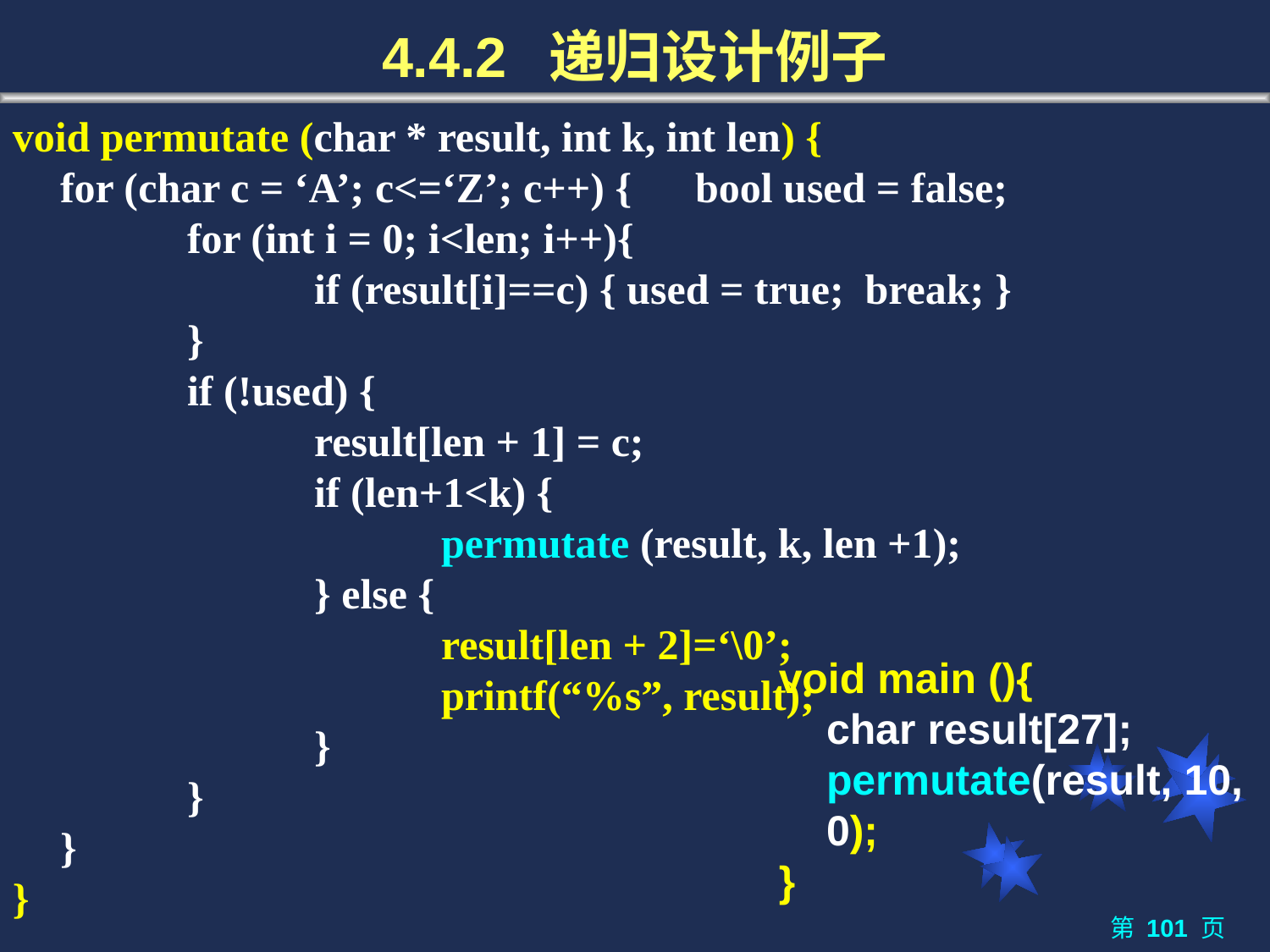

4.4.2  递归设计例子
void permutate (char * result, int k, int len) {
	for (char c = ‘A’; c<=‘Z’; c++) {	bool used = false;
		for (int i = 0; i<len; i++){
			if (result[i]==c) { used = true;  break; }
		}
		if (!used) {
			result[len + 1] = c;
			if (len+1<k) {
				permutate (result, k, len +1);
			} else {
				result[len + 2]=‘\0’;
				printf(“%s”, result);
			}
		}
	}
}

void main (){
	char result[27];
	permutate(result, 10, 0);
}

第 101 页